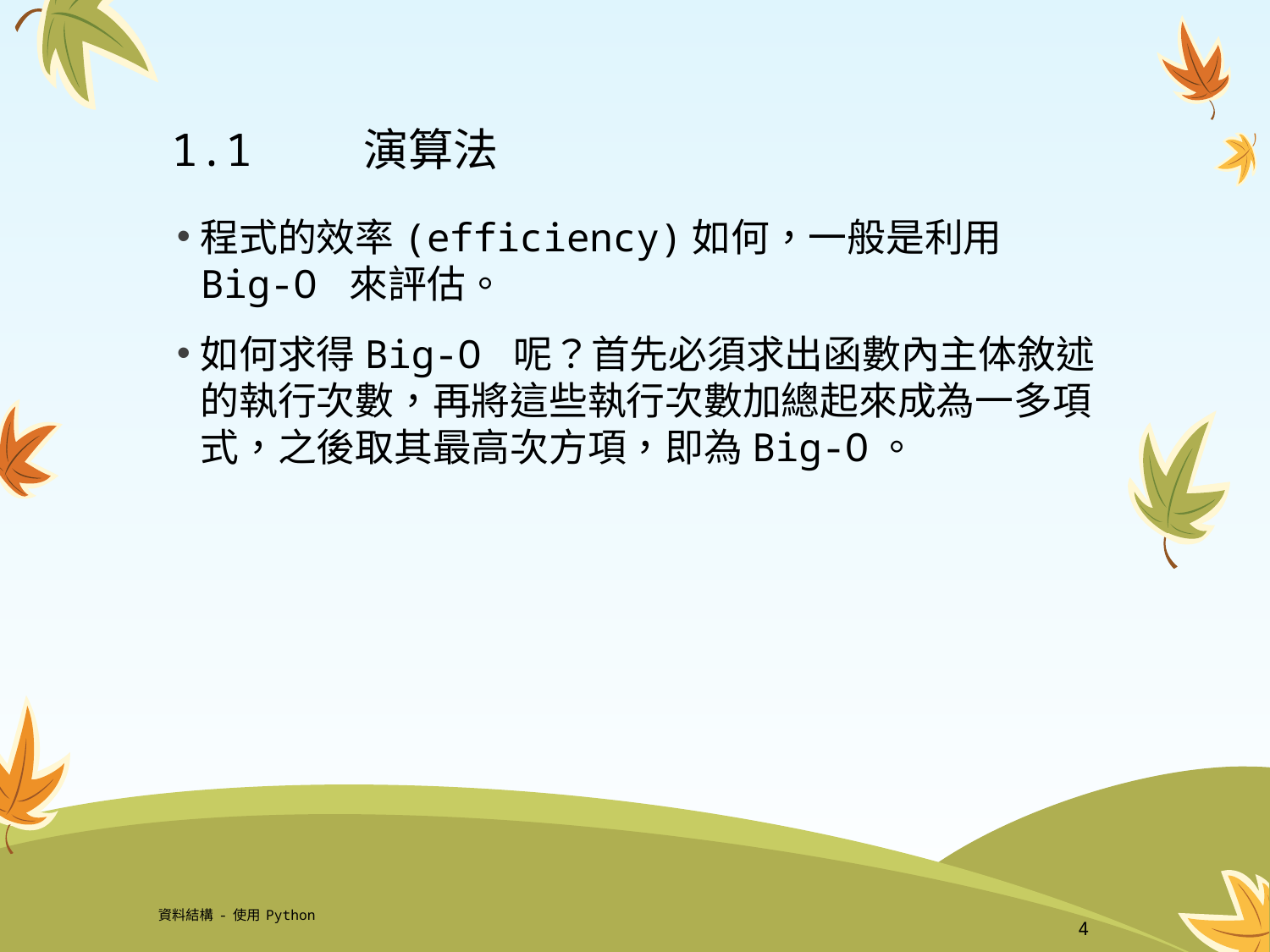

# 1.1	  演算法
程式的效率(efficiency)如何，一般是利用Big-O 來評估。
如何求得Big-O 呢？首先必須求出函數內主体敘述的執行次數，再將這些執行次數加總起來成為一多項式，之後取其最高次方項，即為Big-O。
資料結構-使用Python
4